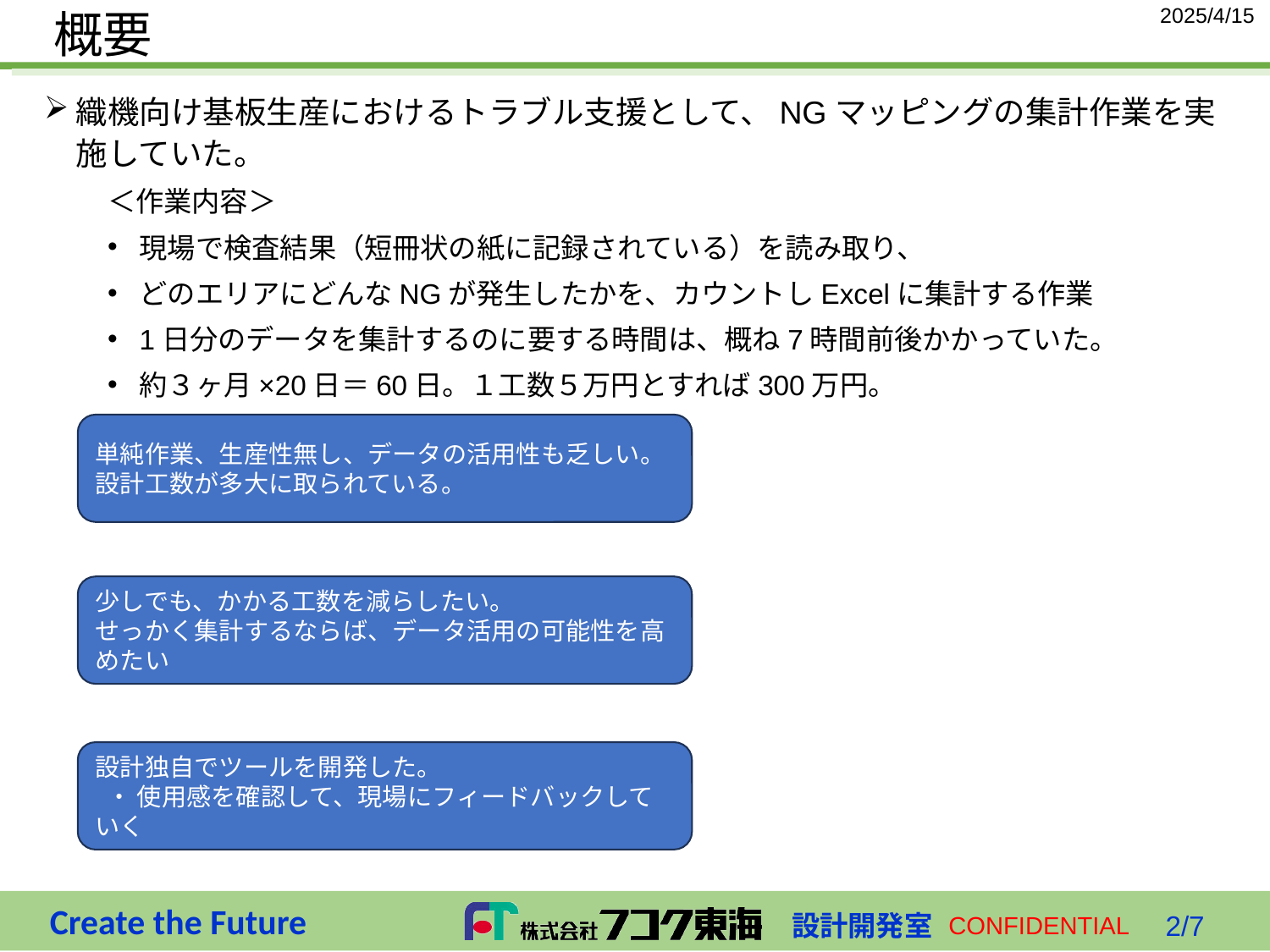

2025/4/15
# 概要
織機向け基板生産におけるトラブル支援として、NGマッピングの集計作業を実施していた。
＜作業内容＞
現場で検査結果（短冊状の紙に記録されている）を読み取り、
どのエリアにどんなNGが発生したかを、カウントしExcelに集計する作業
1日分のデータを集計するのに要する時間は、概ね7時間前後かかっていた。
約３ヶ月×20日＝60日。１工数５万円とすれば300万円。

単純作業、生産性無し、データの活用性も乏しい。
設計工数が多大に取られている。
少しでも、かかる工数を減らしたい。
せっかく集計するならば、データ活用の可能性を高めたい
設計独自でツールを開発した。
 ・ 使用感を確認して、現場にフィードバックしていく
2
/7